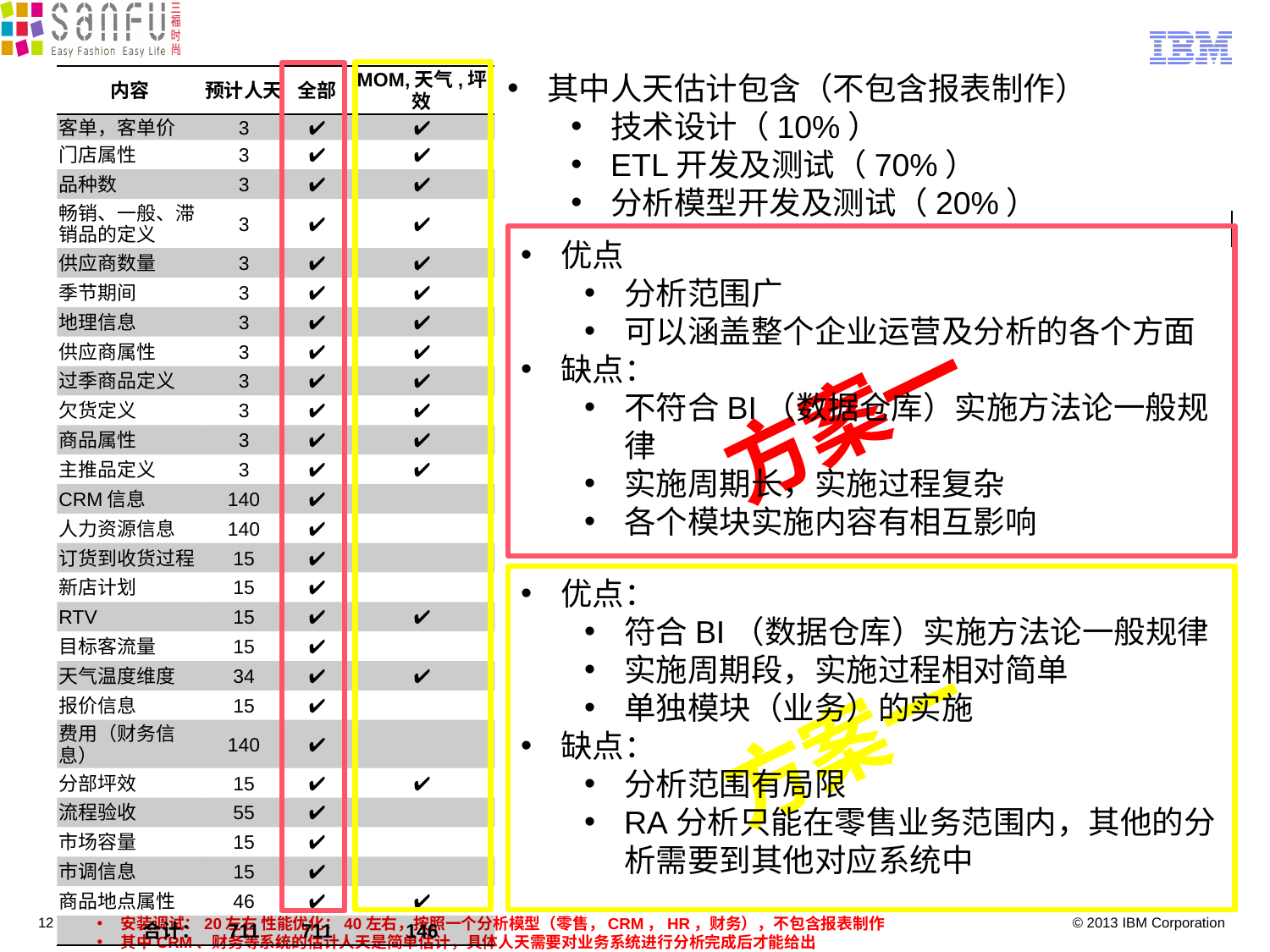

其中人天估计包含（不包含报表制作）
技术设计（10%）
ETL开发及测试（70%）
分析模型开发及测试（20%）
| 内容 | 预计人天 | 全部 | MOM,天气,坪效 |
| --- | --- | --- | --- |
| 客单，客单价 | 3 | ✔ | ✔ |
| 门店属性 | 3 | ✔ | ✔ |
| 品种数 | 3 | ✔ | ✔ |
| 畅销、一般、滞销品的定义 | 3 | ✔ | ✔ |
| 供应商数量 | 3 | ✔ | ✔ |
| 季节期间 | 3 | ✔ | ✔ |
| 地理信息 | 3 | ✔ | ✔ |
| 供应商属性 | 3 | ✔ | ✔ |
| 过季商品定义 | 3 | ✔ | ✔ |
| 欠货定义 | 3 | ✔ | ✔ |
| 商品属性 | 3 | ✔ | ✔ |
| 主推品定义 | 3 | ✔ | ✔ |
| CRM信息 | 140 | ✔ |  |
| 人力资源信息 | 140 | ✔ |  |
| 订货到收货过程 | 15 | ✔ |  |
| 新店计划 | 15 | ✔ |  |
| RTV | 15 | ✔ | ✔ |
| 目标客流量 | 15 | ✔ |  |
| 天气温度维度 | 34 | ✔ | ✔ |
| 报价信息 | 15 | ✔ |  |
| 费用（财务信息） | 140 | ✔ |  |
| 分部坪效 | 15 | ✔ | ✔ |
| 流程验收 | 55 | ✔ |  |
| 市场容量 | 15 | ✔ |  |
| 市调信息 | 15 | ✔ |  |
| 商品地点属性 | 46 | ✔ | ✔ |
| 合计： | 711 | 711 | 146 |

优点
分析范围广
可以涵盖整个企业运营及分析的各个方面
缺点：
不符合BI（数据仓库）实施方法论一般规律
实施周期长，实施过程复杂
各个模块实施内容有相互影响
方案一

优点：
符合BI（数据仓库）实施方法论一般规律
实施周期段，实施过程相对简单
单独模块（业务）的实施
缺点：
分析范围有局限
RA分析只能在零售业务范围内，其他的分析需要到其他对应系统中
方案一
安装调试：20左右 性能优化：40左右，按照一个分析模型（零售，CRM，HR，财务），不包含报表制作
其中CRM、财务等系统的估计人天是简单估计，具体人天需要对业务系统进行分析完成后才能给出
12